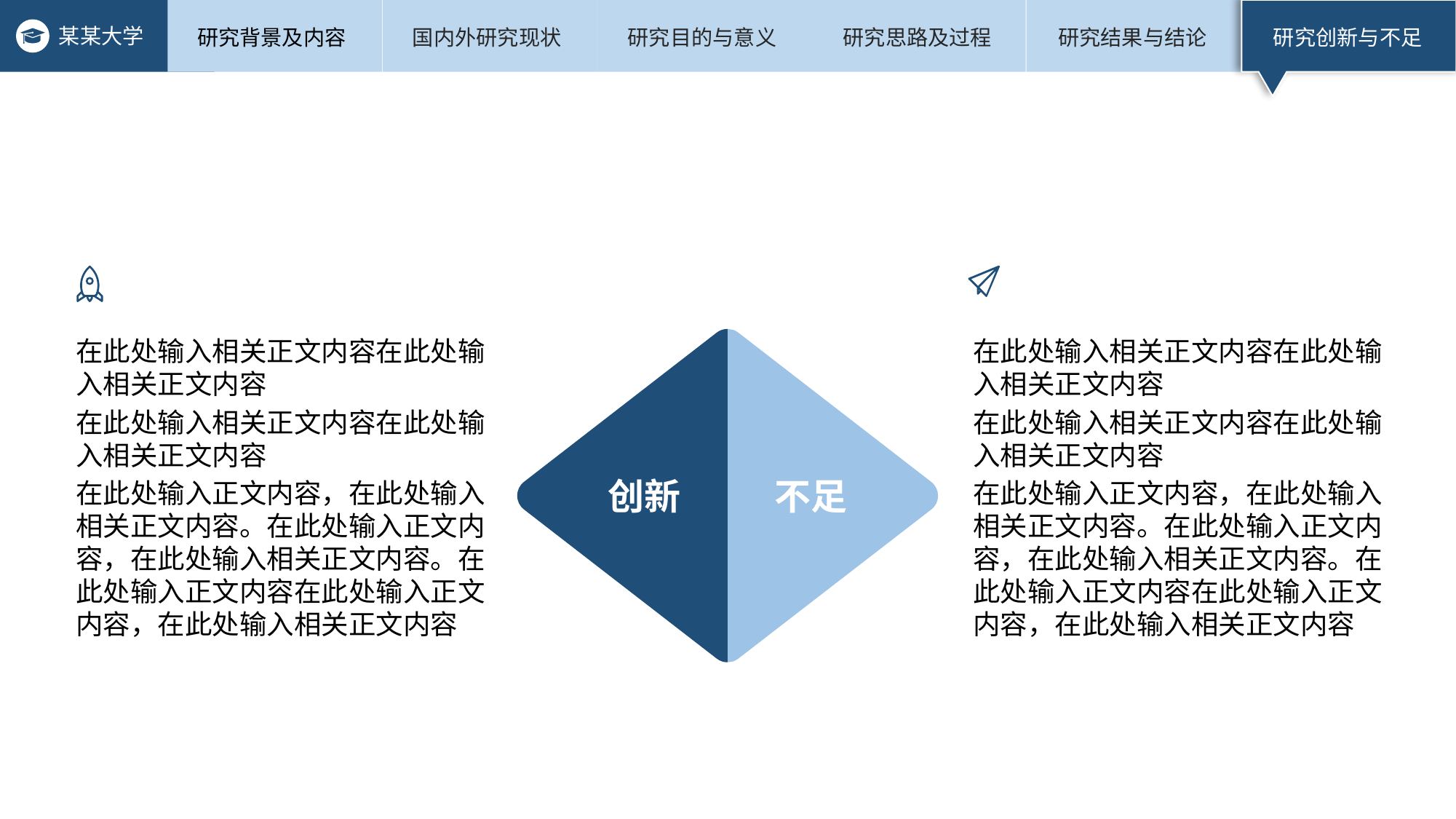

在此处输入相关正文内容在此处输入相关正文内容
在此处输入相关正文内容在此处输入相关正文内容
在此处输入正文内容，在此处输入相关正文内容。在此处输入正文内容，在此处输入相关正文内容。在此处输入正文内容在此处输入正文内容，在此处输入相关正文内容

在此处输入相关正文内容在此处输入相关正文内容
在此处输入相关正文内容在此处输入相关正文内容
在此处输入正文内容，在此处输入相关正文内容。在此处输入正文内容，在此处输入相关正文内容。在此处输入正文内容在此处输入正文内容，在此处输入相关正文内容

创新
不足